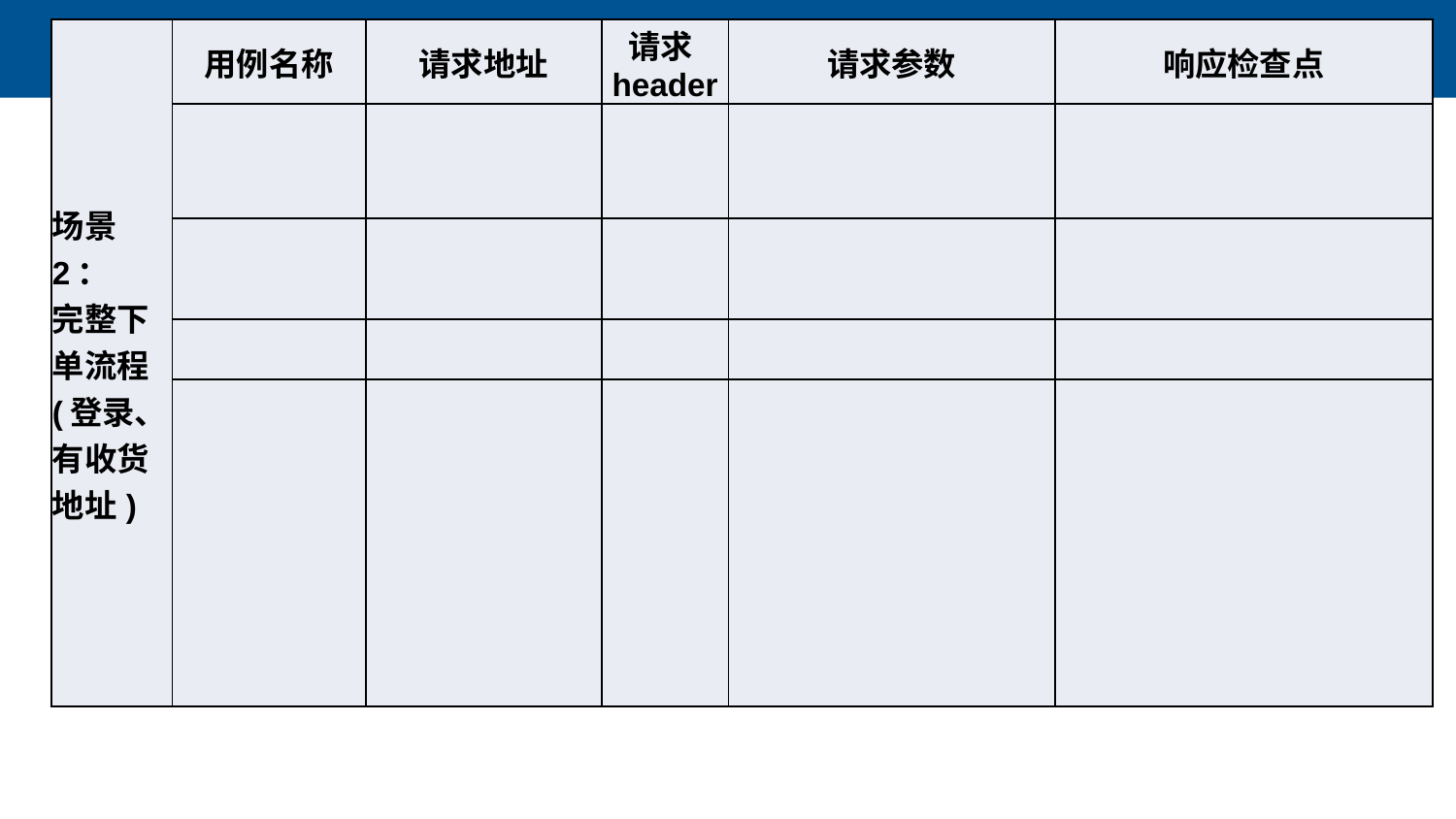

| 场景2： 完整下单流程(登录、有收货地址) | 用例名称 | 请求地址 | 请求header | 请求参数 | 响应检查点 |
| --- | --- | --- | --- | --- | --- |
|  |  |  |  |  |  |
|  |  |  |  |  |  |
|  |  |  |  |  |  |
|  |  |  |  |  |  |